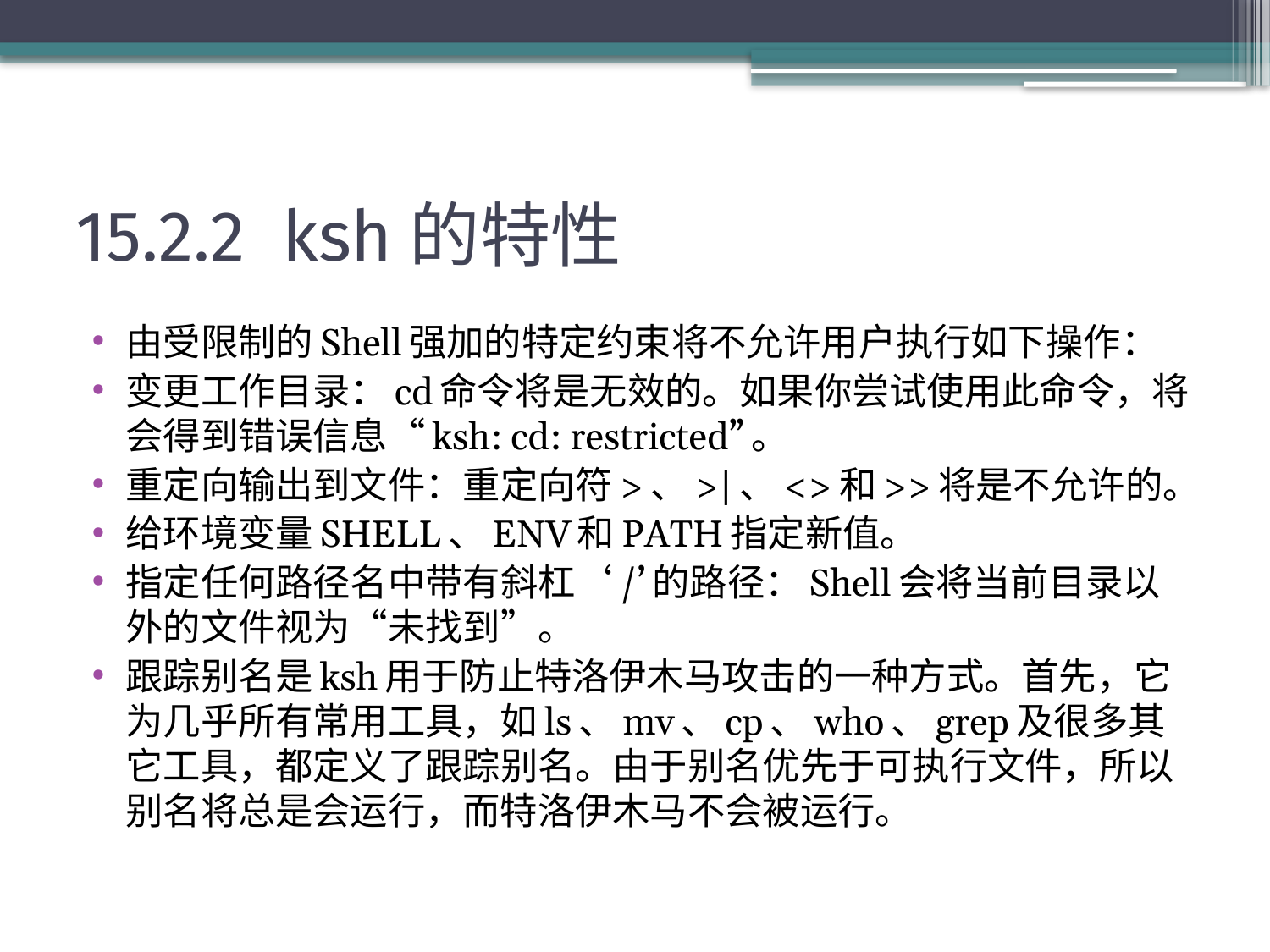

# 15.2.2  ksh的特性
由受限制的Shell强加的特定约束将不允许用户执行如下操作：
变更工作目录：cd命令将是无效的。如果你尝试使用此命令，将会得到错误信息“ksh: cd: restricted”。
重定向输出到文件：重定向符>、>|、<>和>>将是不允许的。
给环境变量SHELL、ENV和PATH指定新值。
指定任何路径名中带有斜杠‘/’的路径：Shell会将当前目录以外的文件视为“未找到”。
跟踪别名是ksh用于防止特洛伊木马攻击的一种方式。首先，它为几乎所有常用工具，如ls、mv、cp、who、grep及很多其它工具，都定义了跟踪别名。由于别名优先于可执行文件，所以别名将总是会运行，而特洛伊木马不会被运行。